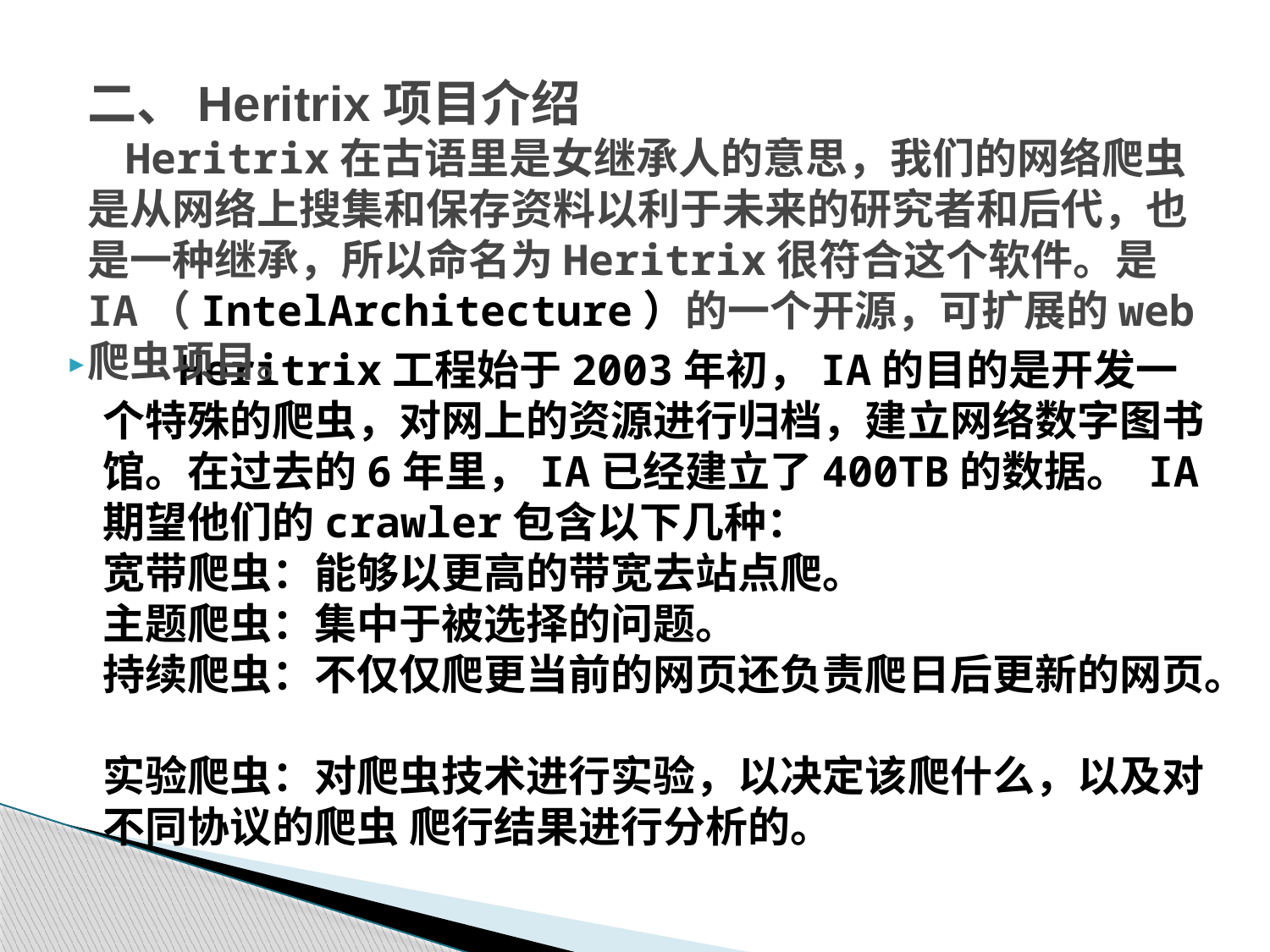

二、Heritrix项目介绍
   Heritrix在古语里是女继承人的意思，我们的网络爬虫是从网络上搜集和保存资料以利于未来的研究者和后代，也是一种继承，所以命名为Heritrix很符合这个软件。是IA（IntelArchitecture）的一个开源，可扩展的web爬虫项目。
   Heritrix工程始于2003年初，IA的目的是开发一个特殊的爬虫，对网上的资源进行归档，建立网络数字图书馆。在过去的6年里，IA已经建立了400TB的数据。 IA期望他们的crawler包含以下几种：
宽带爬虫：能够以更高的带宽去站点爬。
主题爬虫：集中于被选择的问题。
持续爬虫：不仅仅爬更当前的网页还负责爬日后更新的网页。
实验爬虫：对爬虫技术进行实验，以决定该爬什么，以及对不同协议的爬虫 爬行结果进行分析的。